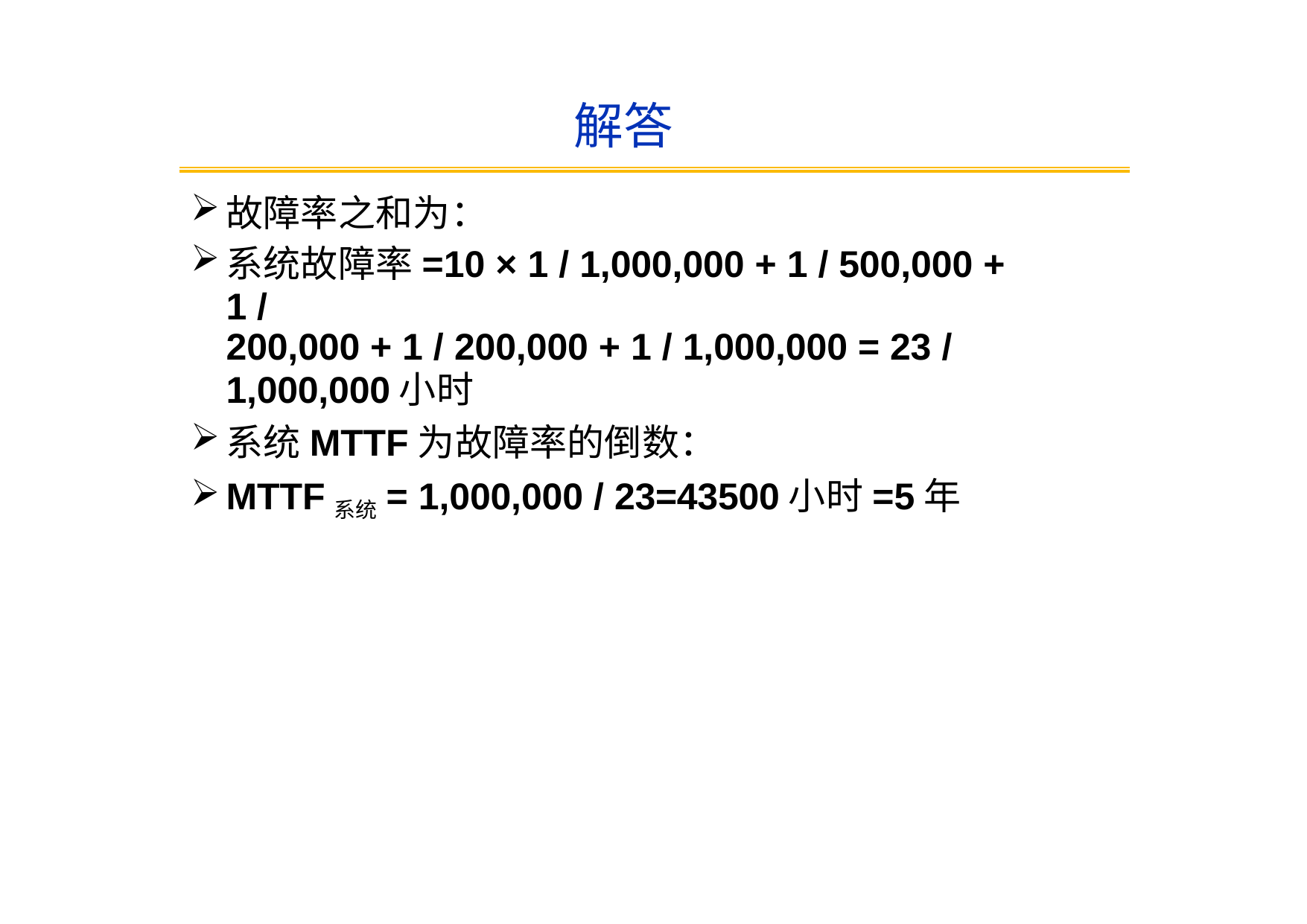

# 解答
故障率之和为：
系统故障率=10 × 1 / 1,000,000 + 1 / 500,000 + 1 /
200,000 + 1 / 200,000 + 1 / 1,000,000 = 23 /
1,000,000小时
系统MTTF为故障率的倒数：
MTTF系统= 1,000,000 / 23=43500小时=5年